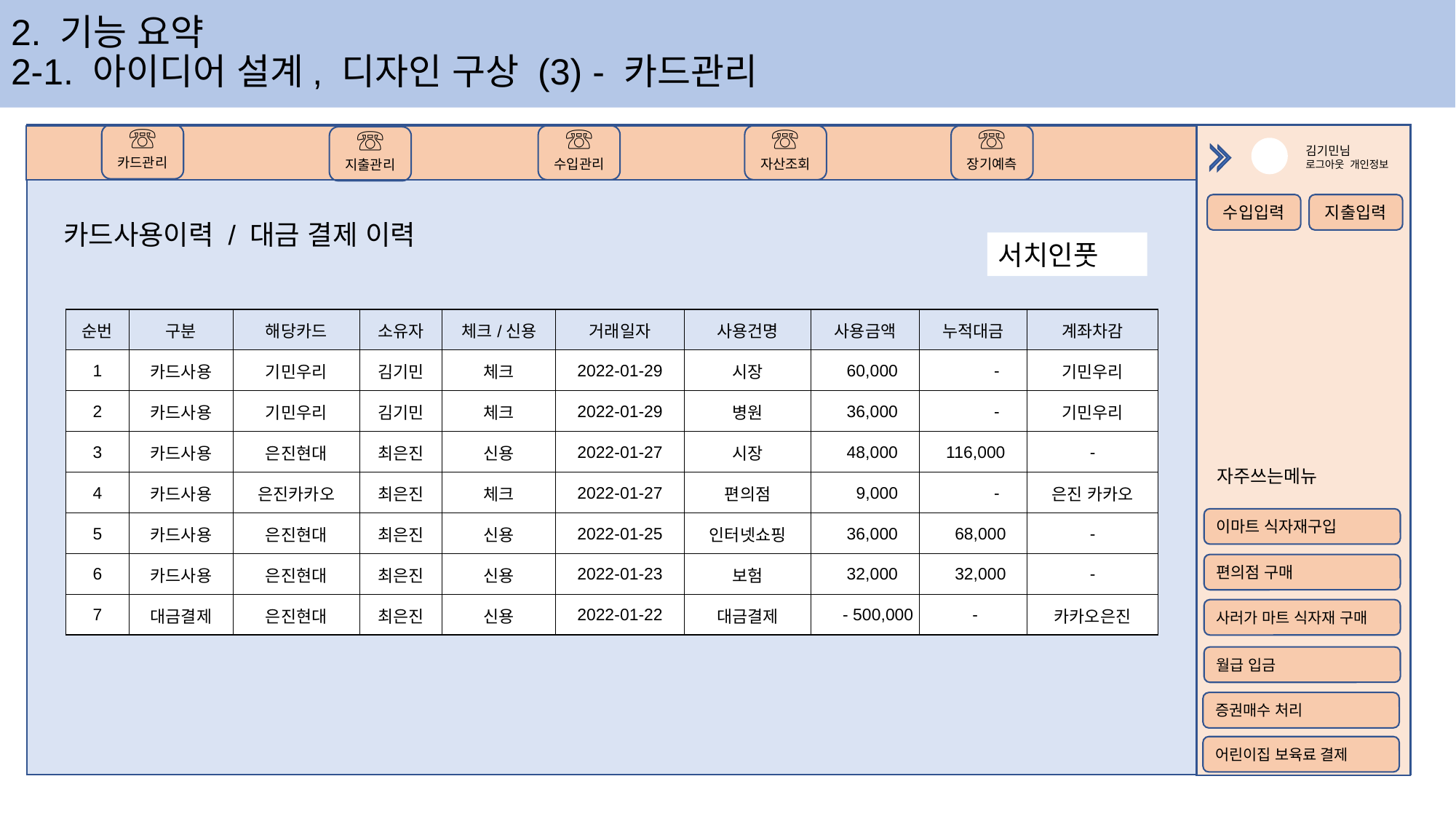

2. 기능 요약
2-1. 아이디어 설계, 디자인 구상 (3) - 카드관리
☏
카드관리
☏
수입관리
☏
자산조회
☏
장기예측

☏
지출관리

김기민님
로그아웃  개인정보

수입입력
지출입력
자주쓰는메뉴
이마트 식자재구입
편의점 구매
사러가 마트 식자재 구매
월급 입금
증권매수 처리
어린이집 보육료 결제
카드사용이력 / 대금 결제 이력
서치인풋
각 칼럼은 검색기능, 정렬기능이 포함됨
| 순번 | 구분 | 해당카드 | 소유자 | 체크/신용 | 거래일자 | 사용건명 | 사용금액 | 누적대금 | 계좌차감 |
| --- | --- | --- | --- | --- | --- | --- | --- | --- | --- |
| 1 | 카드사용 | 기민우리 | 김기민 | 체크 | 2022-01-29 | 시장 | 60,000 | - | 기민우리 |
| 2 | 카드사용 | 기민우리 | 김기민 | 체크 | 2022-01-29 | 병원 | 36,000 | - | 기민우리 |
| 3 | 카드사용 | 은진현대 | 최은진 | 신용 | 2022-01-27 | 시장 | 48,000 | 116,000 | - |
| 4 | 카드사용 | 은진카카오 | 최은진 | 체크 | 2022-01-27 | 편의점 | 9,000 | - | 은진 카카오 |
| 5 | 카드사용 | 은진현대 | 최은진 | 신용 | 2022-01-25 | 인터넷쇼핑 | 36,000 | 68,000 | - |
| 6 | 카드사용 | 은진현대 | 최은진 | 신용 | 2022-01-23 | 보험 | 32,000 | 32,000 | - |
| 7 | 대금결제 | 은진현대 | 최은진 | 신용 | 2022-01-22 | 대금결제 | - 500,000 | - | 카카오은진 |
계좌차감, 사용건명, 사용금액, 누적대금. 은 a태그로 상세보기로 넘어갈 수 있음.